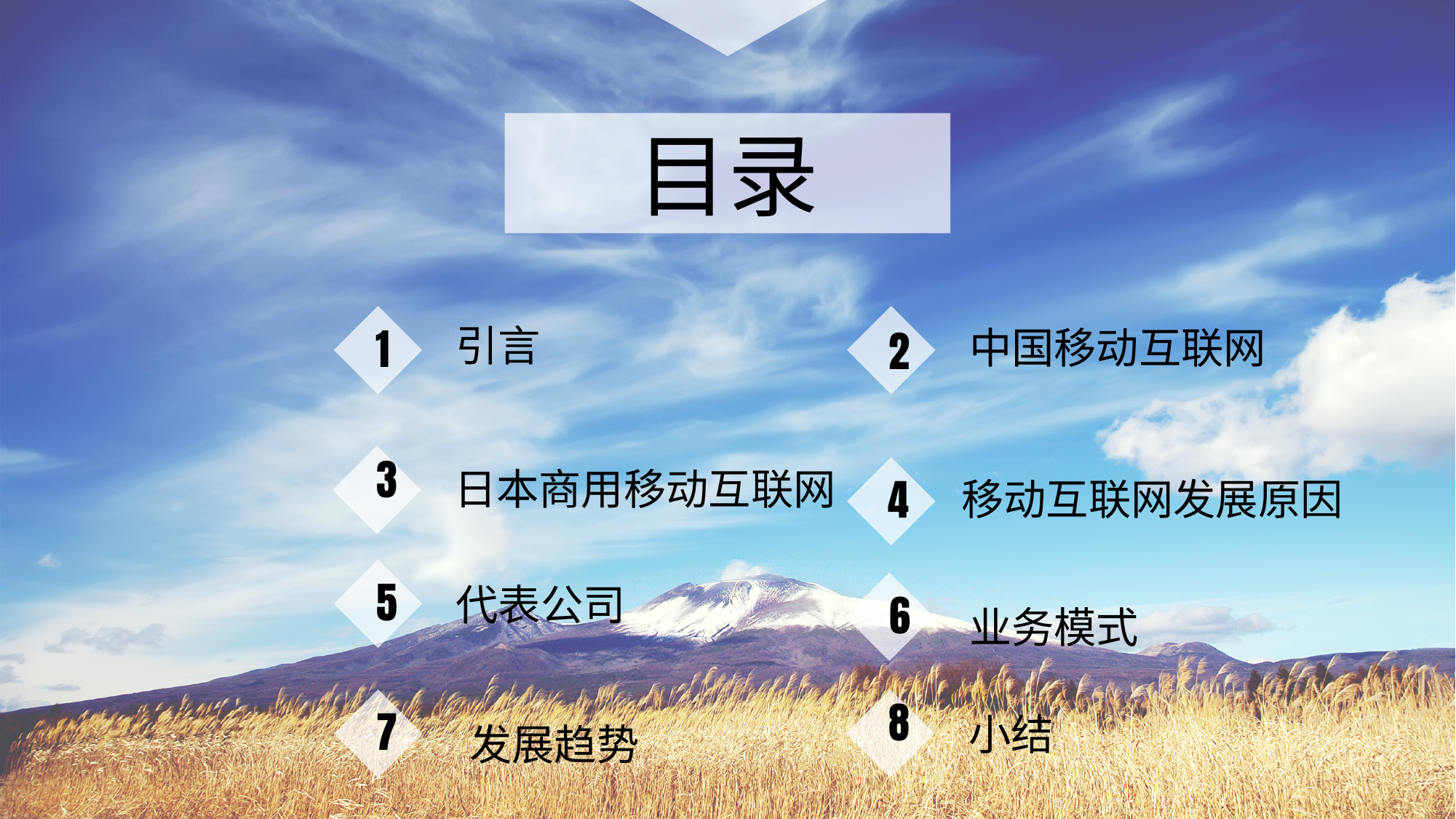

目录

引言
中国移动互联网
1
2

3

日本商用移动互联网
移动互联网发展原因
4

代表公司
5
6
业务模式

8
小结
7
发展趋势